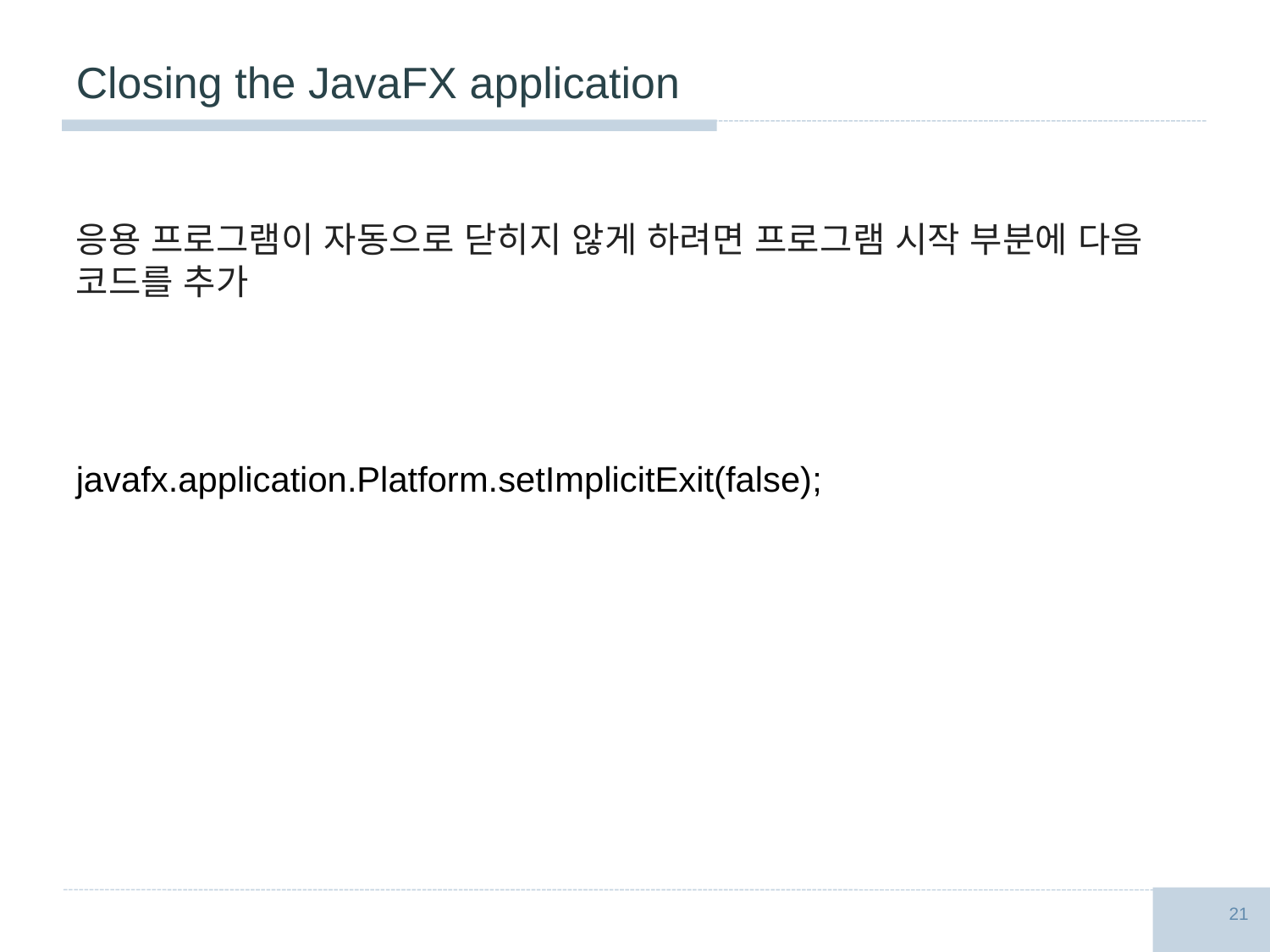

# Closing the JavaFX application
응용 프로그램이 자동으로 닫히지 않게 하려면 프로그램 시작 부분에 다음 코드를 추가
javafx.application.Platform.setImplicitExit(false);